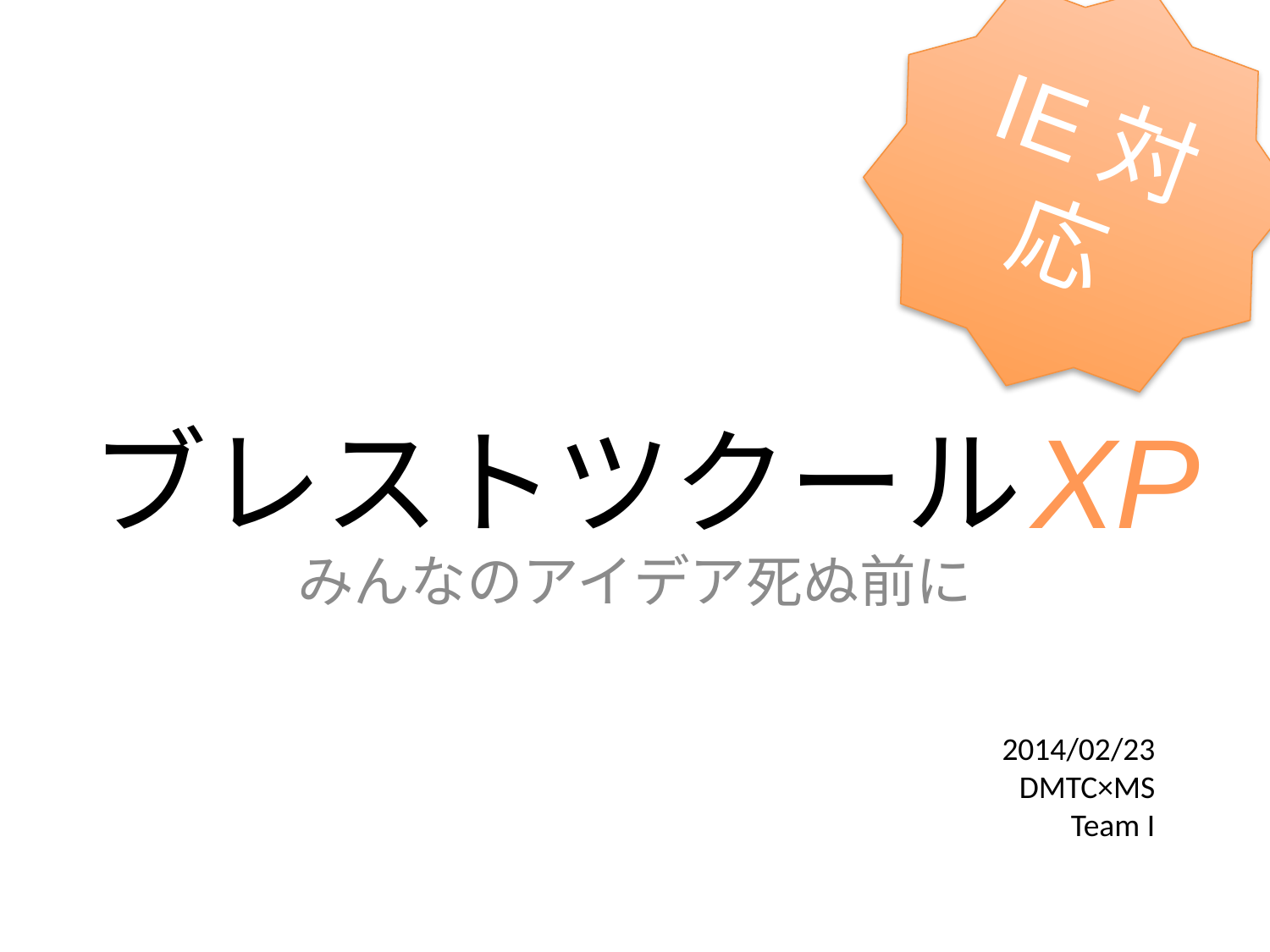

IE対応
# ブレストツクール
XP
みんなのアイデア死ぬ前に
2014/02/23
DMTC×MS
Team I